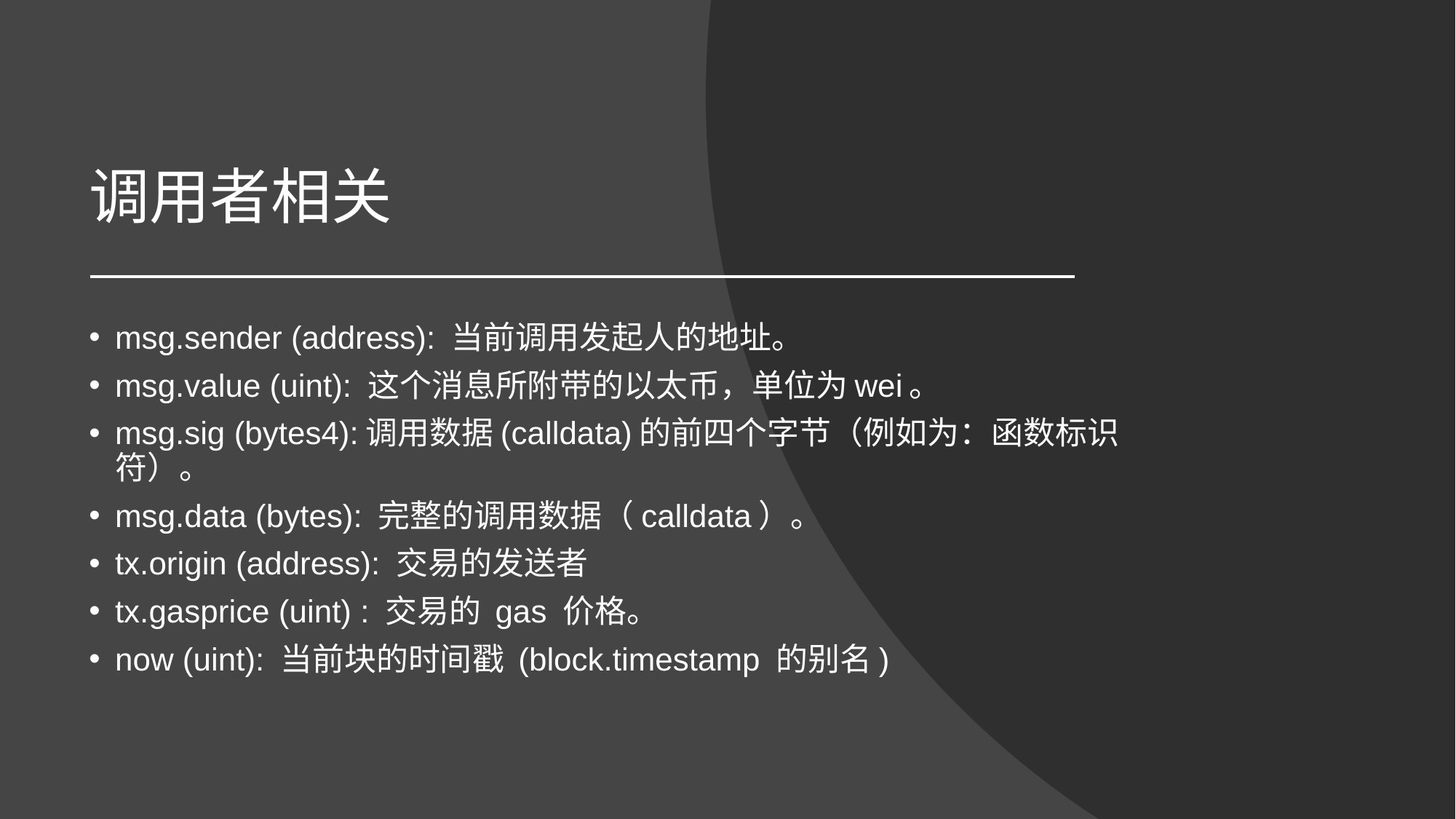

# 调用者相关
msg.sender (address): 当前调用发起人的地址。
msg.value (uint): 这个消息所附带的以太币，单位为wei。
msg.sig (bytes4):调用数据(calldata)的前四个字节（例如为：函数标识符）。
msg.data (bytes): 完整的调用数据（calldata）。
tx.origin (address): 交易的发送者
tx.gasprice (uint) : 交易的 gas 价格。
now (uint): 当前块的时间戳 (block.timestamp 的别名)